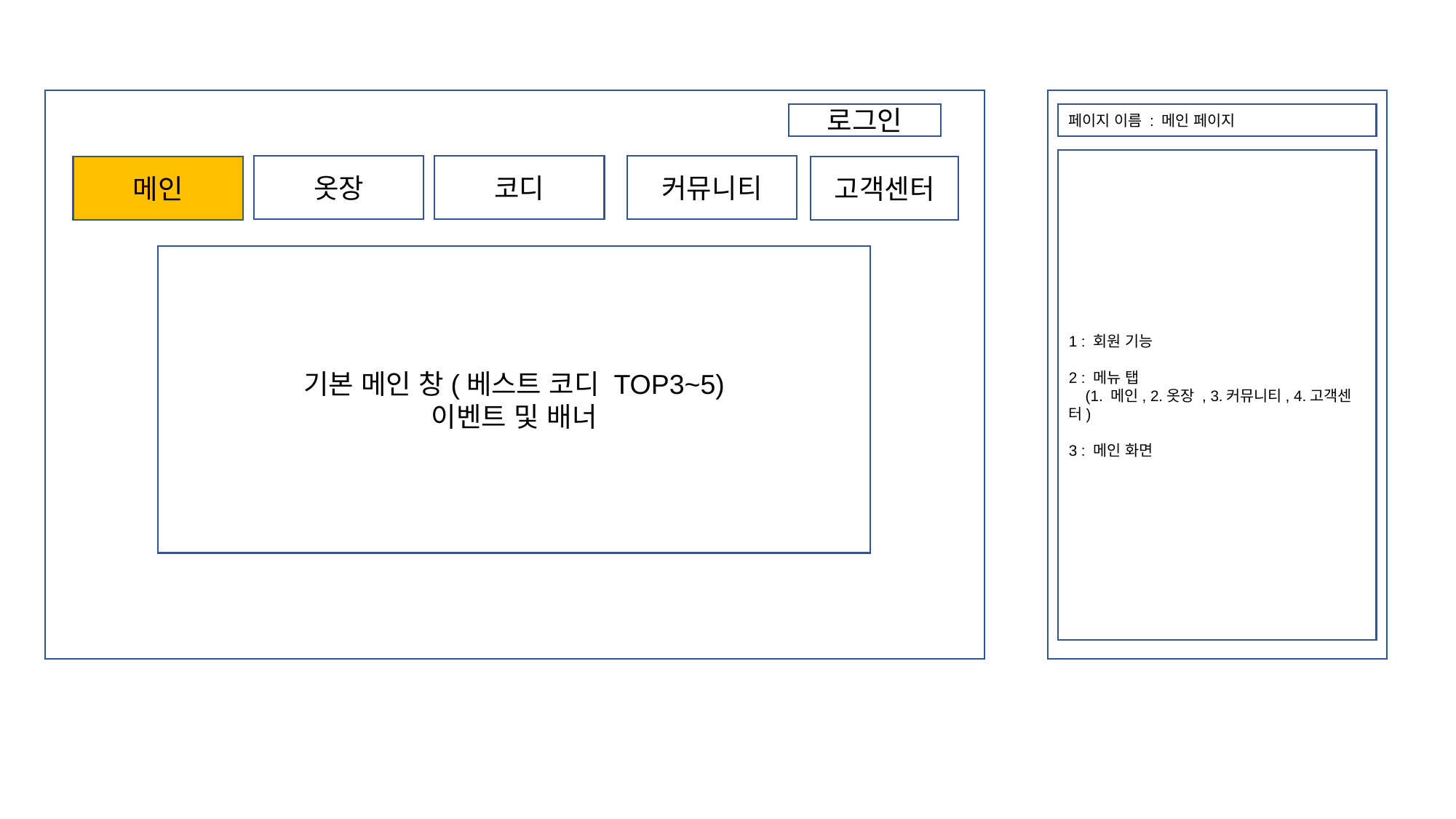

로그인
페이지 이름 : 메인 페이지
1 : 회원 기능

2 : 메뉴 탭
    (1. 메인, 2.옷장 , 3.커뮤니티, 4.고객센터)

3 : 메인 화면
옷장
코디
커뮤니티
메인
고객센터
기본 메인 창(베스트 코디 TOP3~5)
이벤트 및 배너